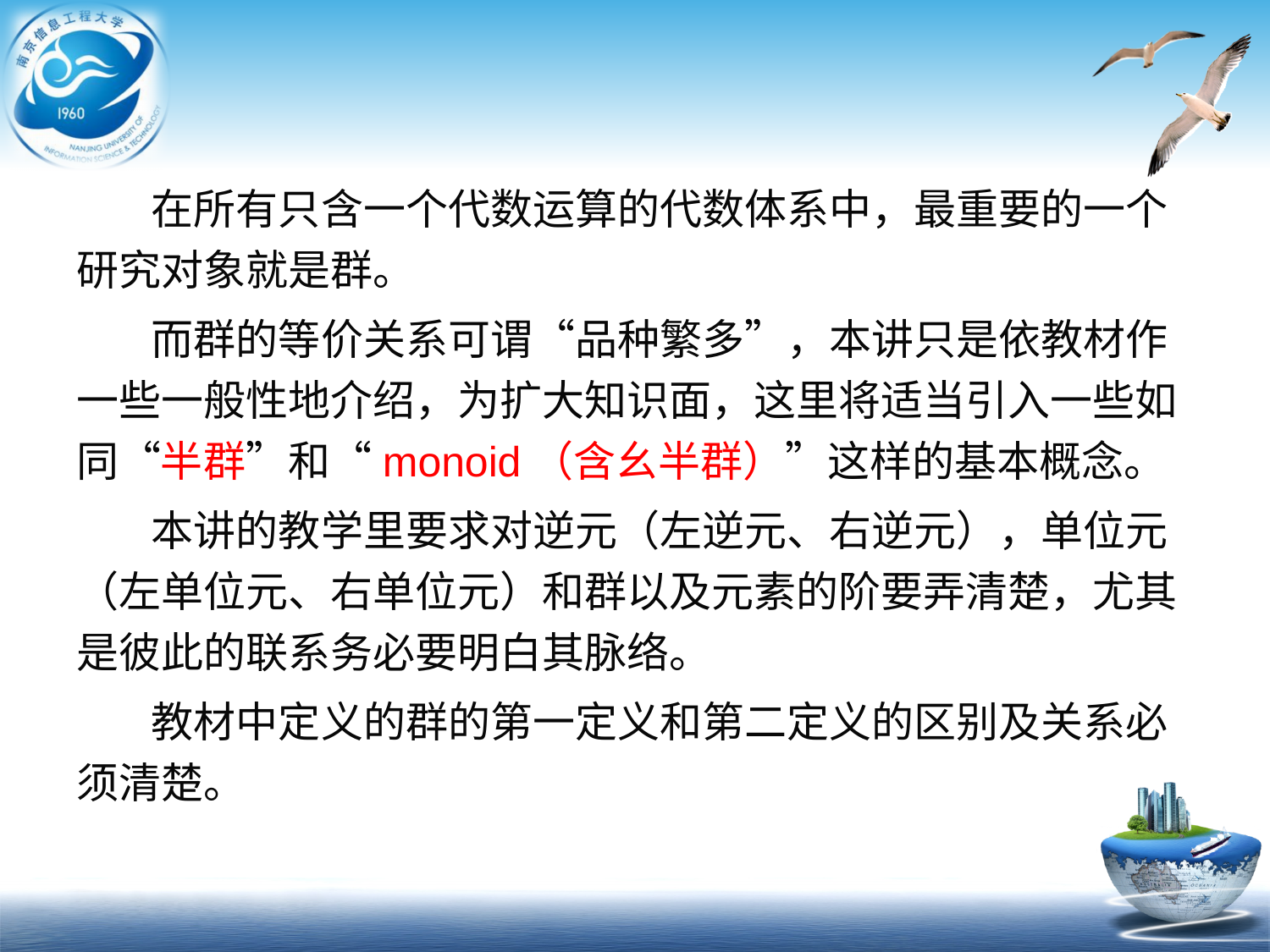

# 在所有只含一个代数运算的代数体系中，最重要的一个研究对象就是群。
而群的等价关系可谓“品种繁多”，本讲只是依教材作一些一般性地介绍，为扩大知识面，这里将适当引入一些如同“半群”和“monoid（含幺半群）”这样的基本概念。
本讲的教学里要求对逆元（左逆元、右逆元），单位元（左单位元、右单位元）和群以及元素的阶要弄清楚，尤其是彼此的联系务必要明白其脉络。
教材中定义的群的第一定义和第二定义的区别及关系必须清楚。